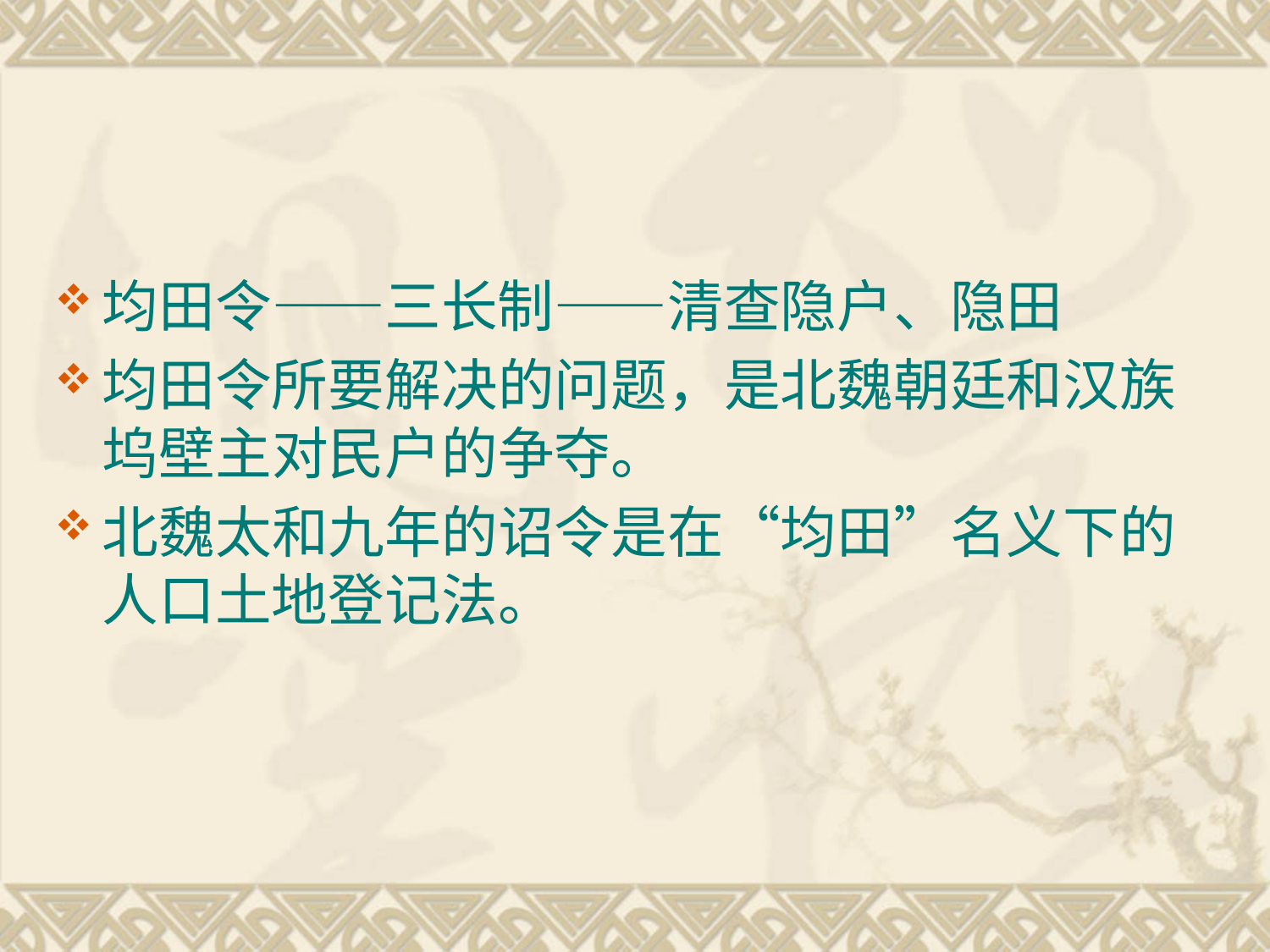

#
均田令——三长制——清查隐户、隐田
均田令所要解决的问题，是北魏朝廷和汉族坞壁主对民户的争夺。
北魏太和九年的诏令是在“均田”名义下的人口土地登记法。